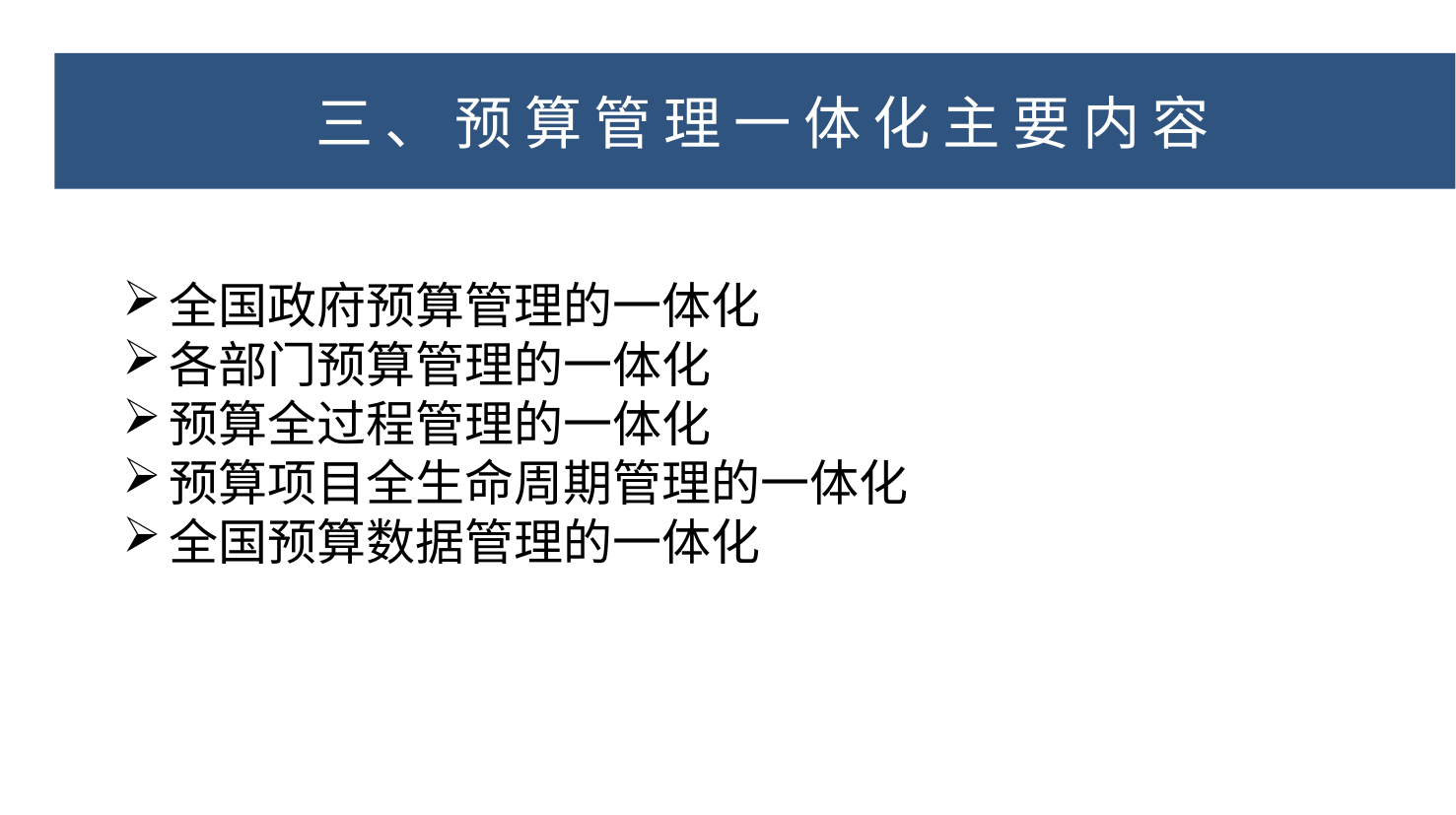

二、政府预算信息化管理的目标规划与理论基础
三、预算管理一体化主要内容
全国政府预算管理的一体化
各部门预算管理的一体化
预算全过程管理的一体化
预算项目全生命周期管理的一体化
全国预算数据管理的一体化